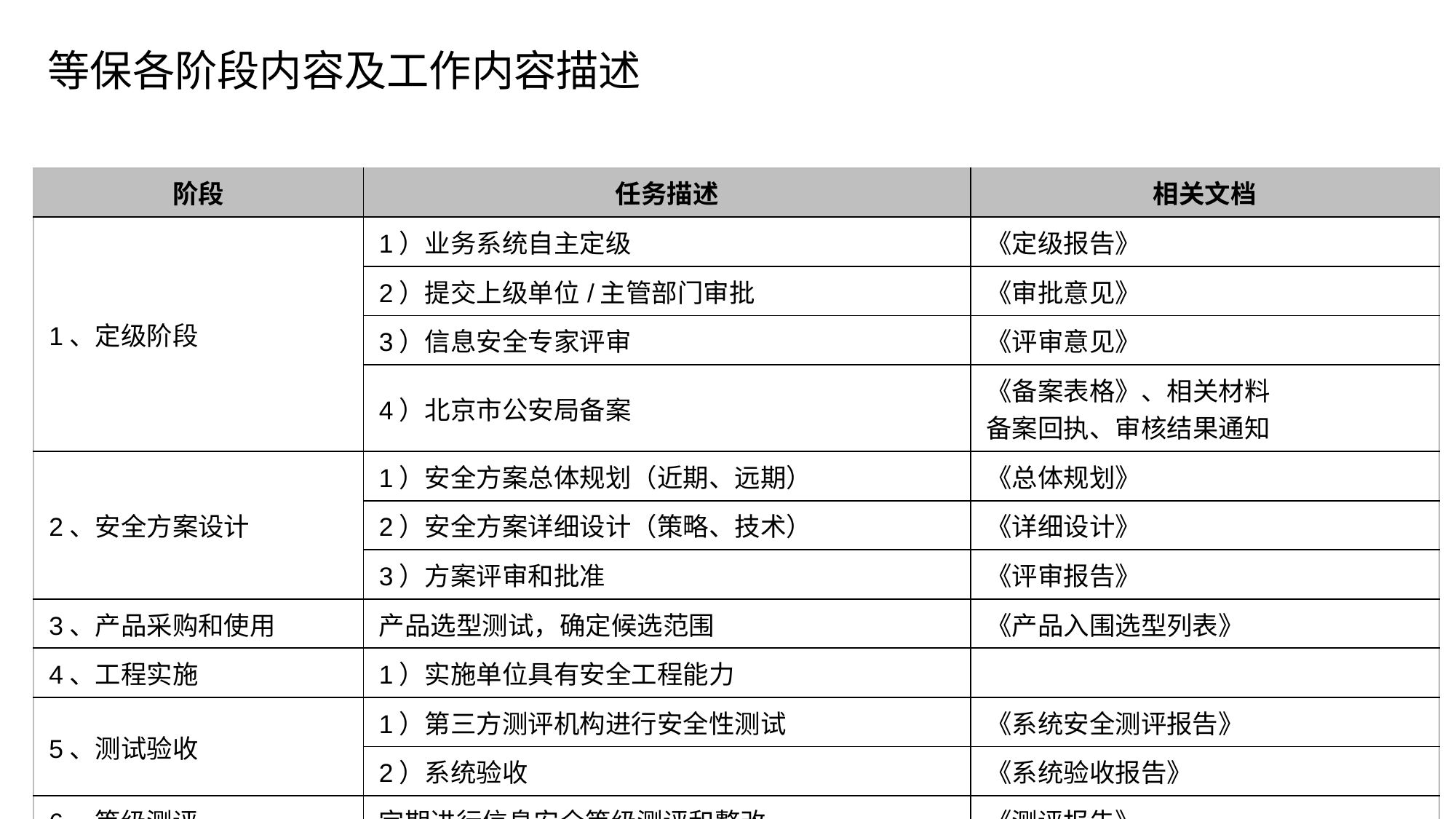

等保各阶段内容及工作内容描述
| 阶段 | 任务描述 | 相关文档 |
| --- | --- | --- |
| 1、定级阶段 | 1）业务系统自主定级 | 《定级报告》 |
|  | 2）提交上级单位/主管部门审批 | 《审批意见》 |
|  | 3）信息安全专家评审 | 《评审意见》 |
|  | 4）北京市公安局备案 | 《备案表格》、相关材料 备案回执、审核结果通知 |
| 2、安全方案设计 | 1）安全方案总体规划（近期、远期） | 《总体规划》 |
|  | 2）安全方案详细设计（策略、技术） | 《详细设计》 |
|  | 3）方案评审和批准 | 《评审报告》 |
| 3、产品采购和使用 | 产品选型测试，确定候选范围 | 《产品入围选型列表》 |
| 4、工程实施 | 1）实施单位具有安全工程能力 |  |
| 5、测试验收 | 1）第三方测评机构进行安全性测试 | 《系统安全测评报告》 |
|  | 2）系统验收 | 《系统验收报告》 |
| 6、等级测评 | 定期进行信息安全等级测评和整改 | 《测评报告》 |